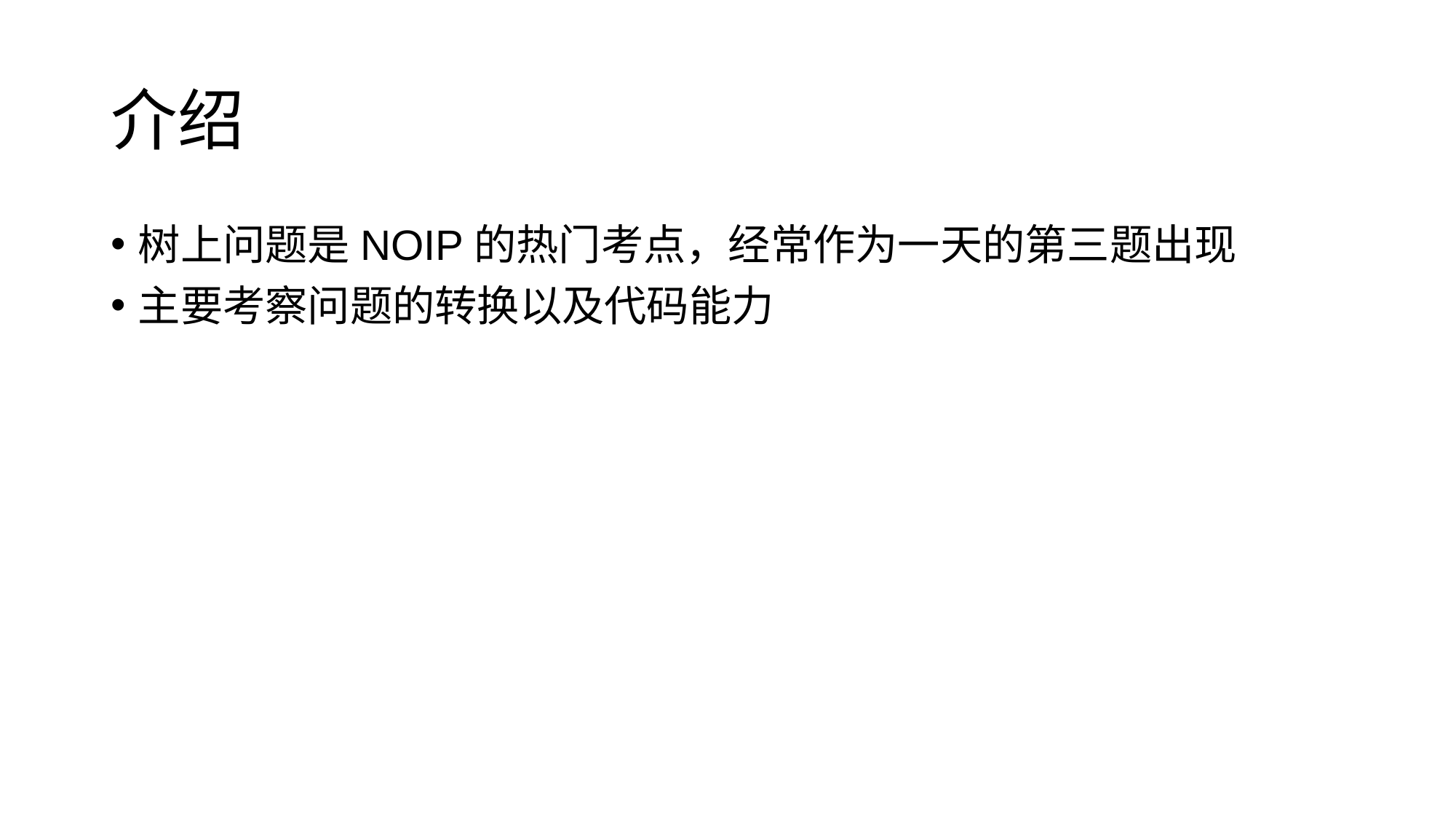

# 介绍
树上问题是NOIP的热门考点，经常作为一天的第三题出现
主要考察问题的转换以及代码能力